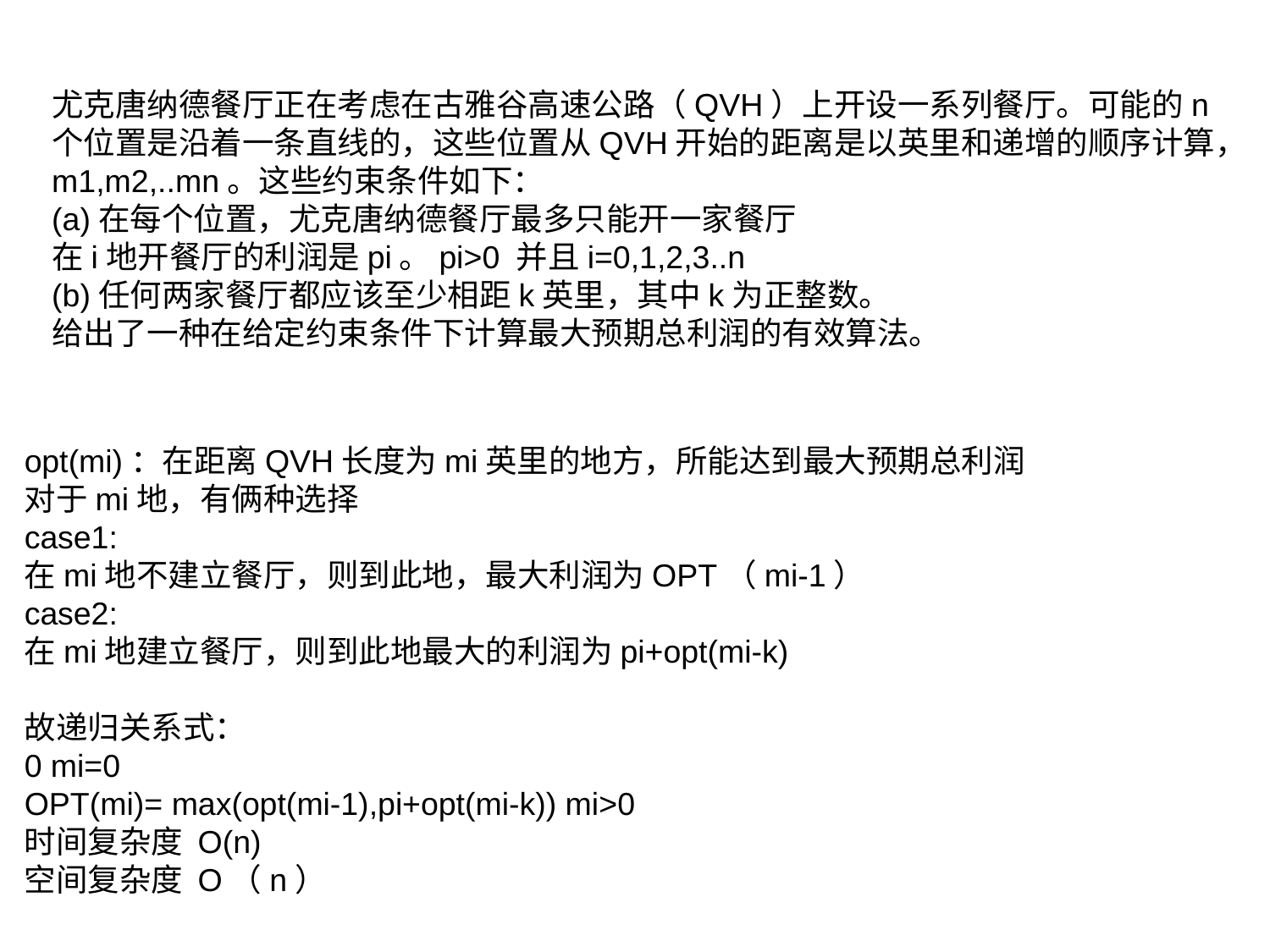

尤克唐纳德餐厅正在考虑在古雅谷高速公路（QVH）上开设一系列餐厅。可能的n个位置是沿着一条直线的，这些位置从QVH开始的距离是以英里和递增的顺序计算，m1,m2,..mn。这些约束条件如下：
(a)在每个位置，尤克唐纳德餐厅最多只能开一家餐厅
在i地开餐厅的利润是pi。pi>0 并且i=0,1,2,3..n
(b)任何两家餐厅都应该至少相距k英里，其中k为正整数。
给出了一种在给定约束条件下计算最大预期总利润的有效算法。
opt(mi)：在距离QVH长度为mi英里的地方，所能达到最大预期总利润
对于mi地，有俩种选择
case1:
在mi地不建立餐厅，则到此地，最大利润为OPT（mi-1）
case2:
在mi地建立餐厅，则到此地最大的利润为pi+opt(mi-k)

故递归关系式：
0 mi=0
OPT(mi)= max(opt(mi-1),pi+opt(mi-k)) mi>0
时间复杂度 O(n)
空间复杂度 O（n）